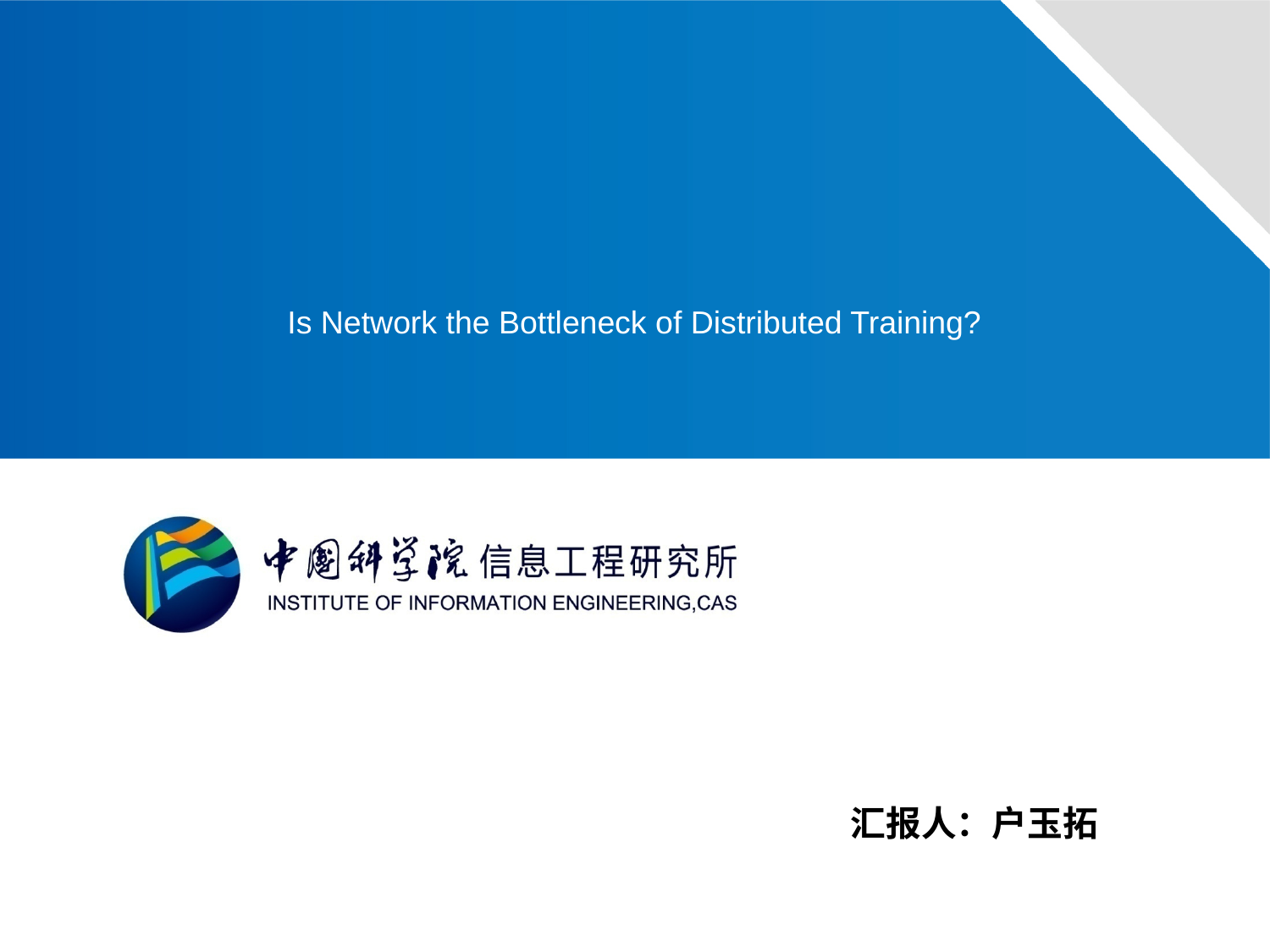

Is Network the Bottleneck of Distributed Training?
汇报人：户玉拓